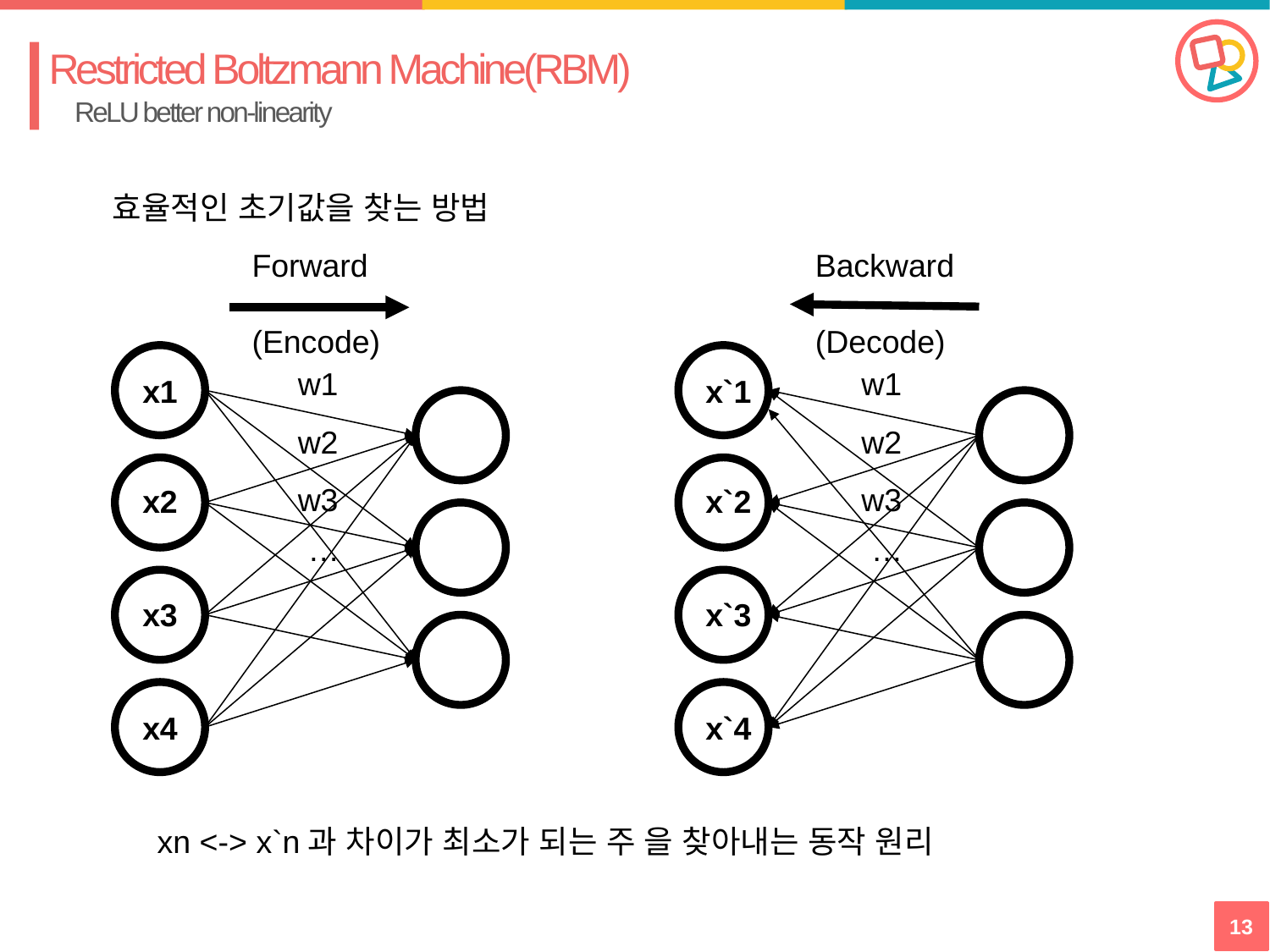

Restricted Boltzmann Machine(RBM)

ReLU better non-linearity
효율적인 초기값을 찾는 방법
Forward

(Encode)

w1

w2

w3

…

Backward

(Decode)

w1
x1
x`1

w2

w3
x2
x`2

…

x3
x`3

x4
x`4
xn <-> x`n과 차이가 최소가 되는 주 을 찾아내는 동작 원리
13
4